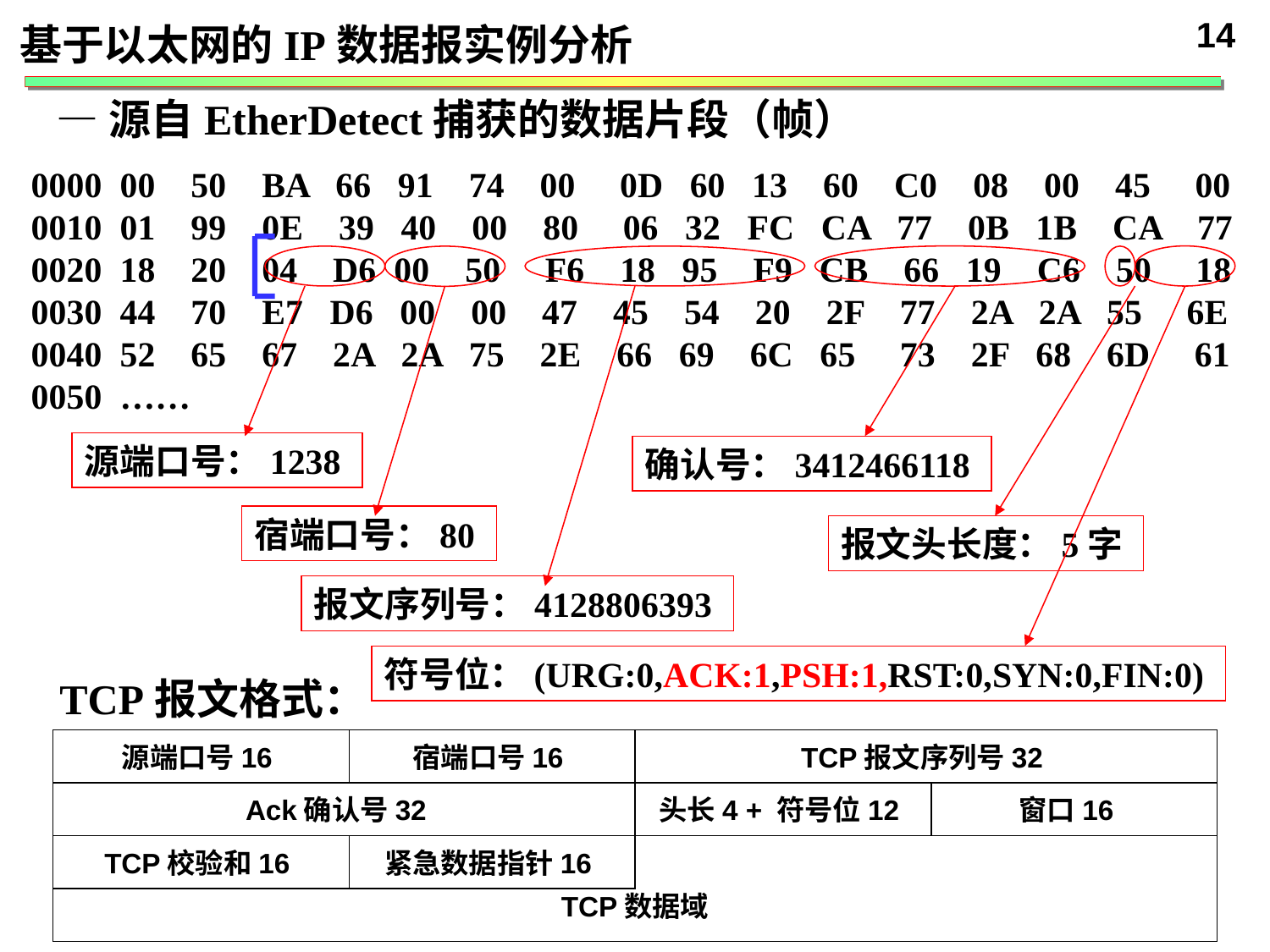

14
基于以太网的IP数据报实例分析

—源自EtherDetect捕获的数据片段（帧）
0000  00    50    BA   66   91    74    00     0D   60   13    60    C0    08    00    45     00
0010  01    99    0E    39   40    00    80     06   32   FC   CA   77    0B   1B    CA    77
0020  18    20    04    D6  00    50     F6    18   95    F9   CB    66   19    C6    50     18
0030  44    70    E7   D6   00    00    47    45    54    20    2F    77    2A   2A   55     6E
0040  52    65    67    2A   2A   75    2E    66   69    6C   65     73    2F   68    6D     61
0050  ……

符号位：(URG:0,ACK:1,PSH:1,RST:0,SYN:0,FIN:0)

确认号：3412466118

源端口号：1238

宿端口号：80

报文序列号：4128806393

报文头长度：5字
TCP报文格式：
源端口号16
宿端口号16
TCP报文序列号32
Ack确认号32
头长4 + 符号位12
窗口16

TCP数据域
TCP校验和16
紧急数据指针16